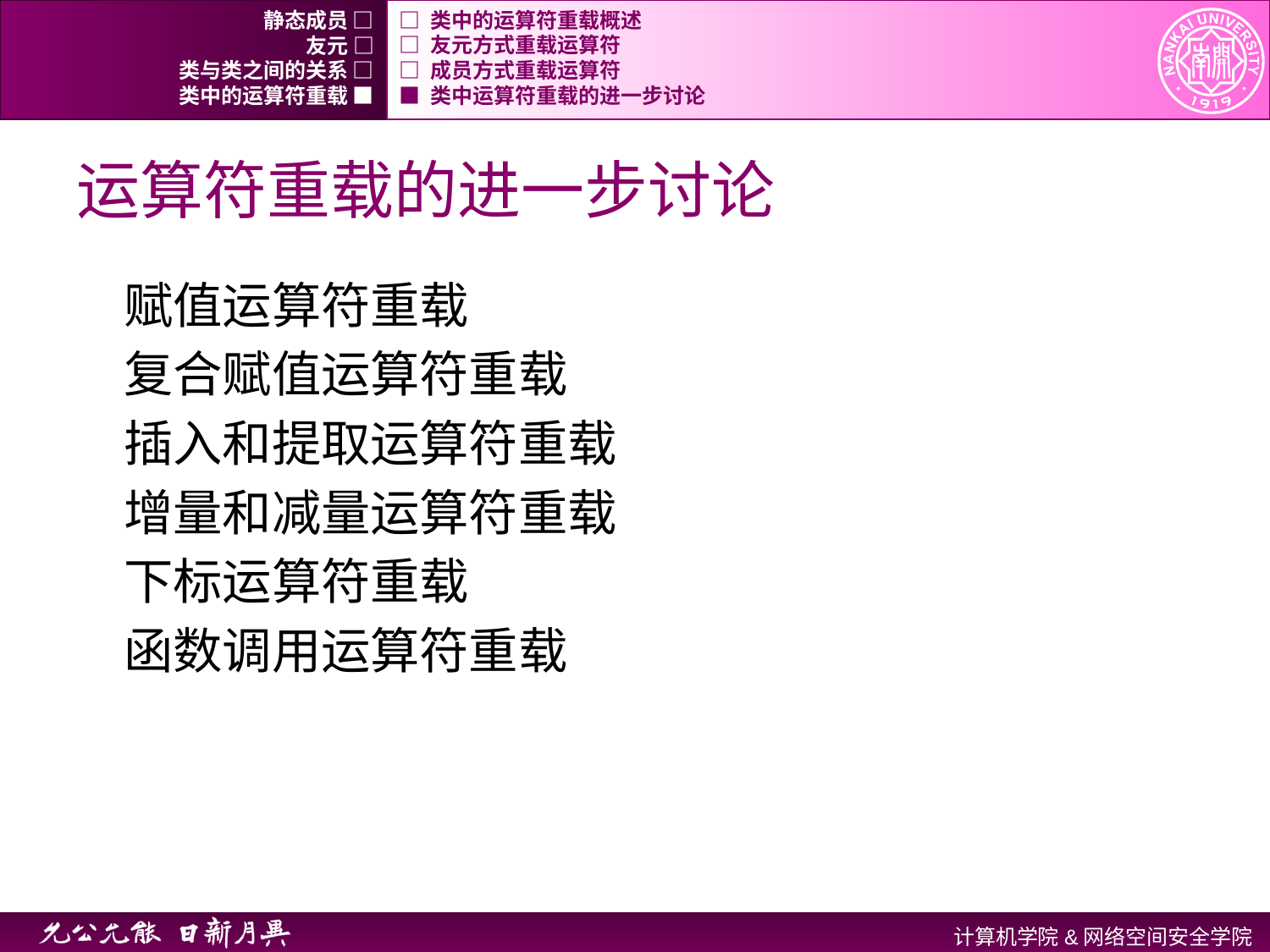

静态成员 □
□ 类中的运算符重载概述
友元 □
□ 友元方式重载运算符
类与类之间的关系 □
□ 成员方式重载运算符
类中的运算符重载 ■

■ 类中运算符重载的进一步讨论
# 运算符重载的进一步讨论
赋值运算符重载
复合赋值运算符重载
插入和提取运算符重载
增量和减量运算符重载
下标运算符重载
函数调用运算符重载